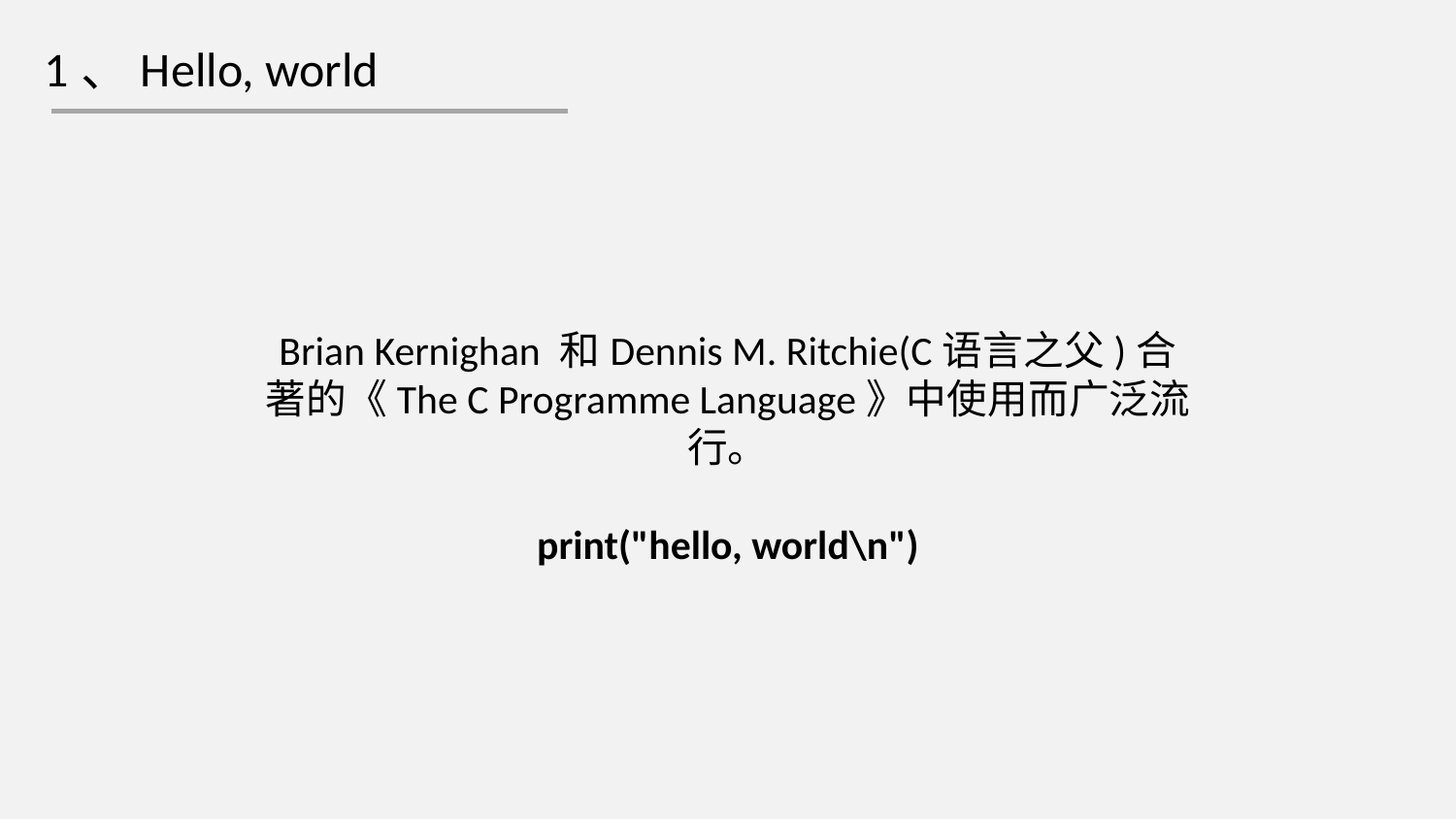

1、Hello, world
Brian Kernighan 和Dennis M. Ritchie(C语言之父)合著的《The C Programme Language》中使用而广泛流行。

print("hello, world\n")